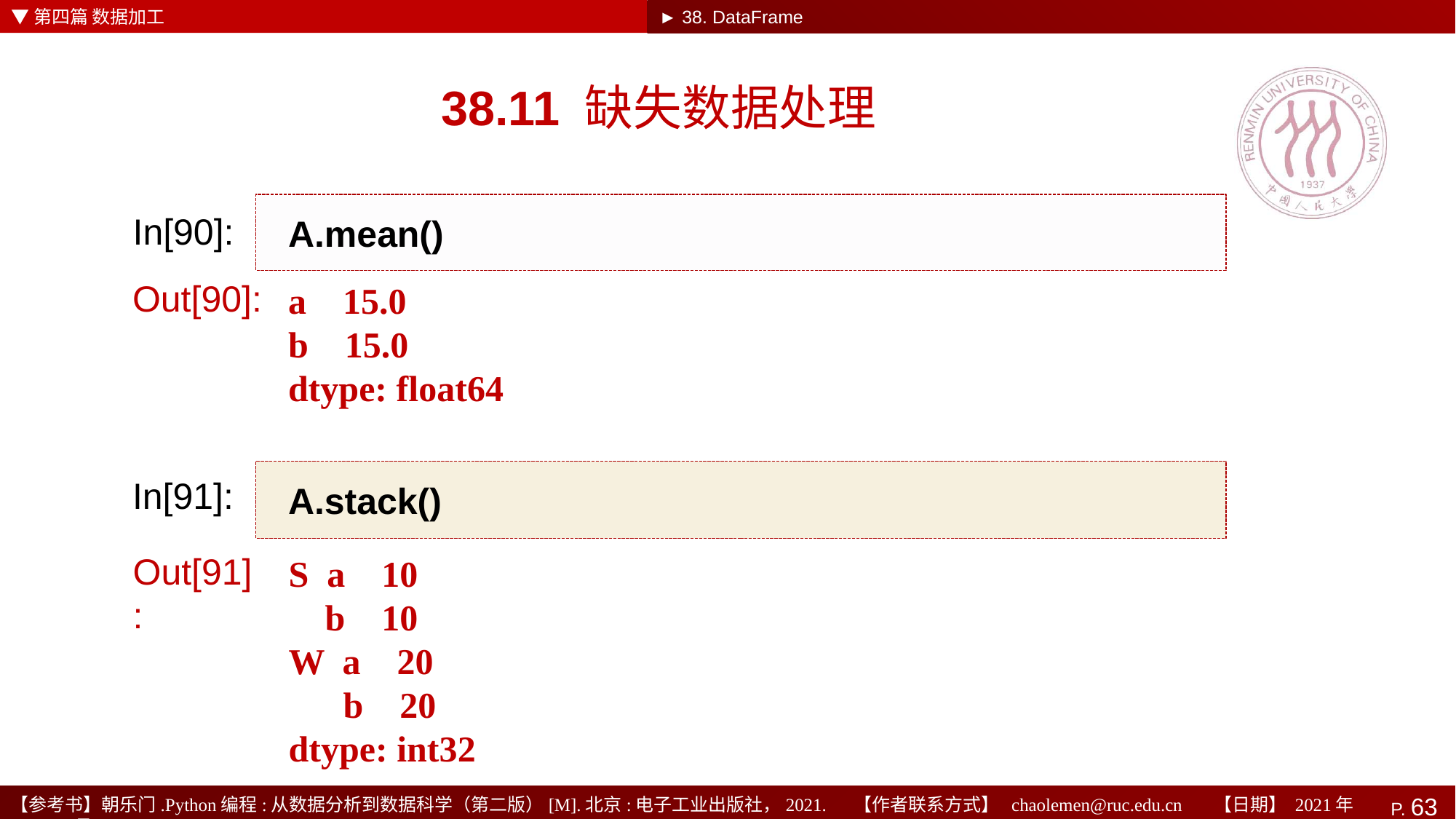

▼第四篇 数据加工
► 38. DataFrame
# 38.11 缺失数据处理
A.mean()
In[90]:
a    15.0
b    15.0
dtype: float64
Out[90]:

A.stack()
In[91]:
Out[91]:
S  a    10
    b    10
W  a    20
      b    20
dtype: int32